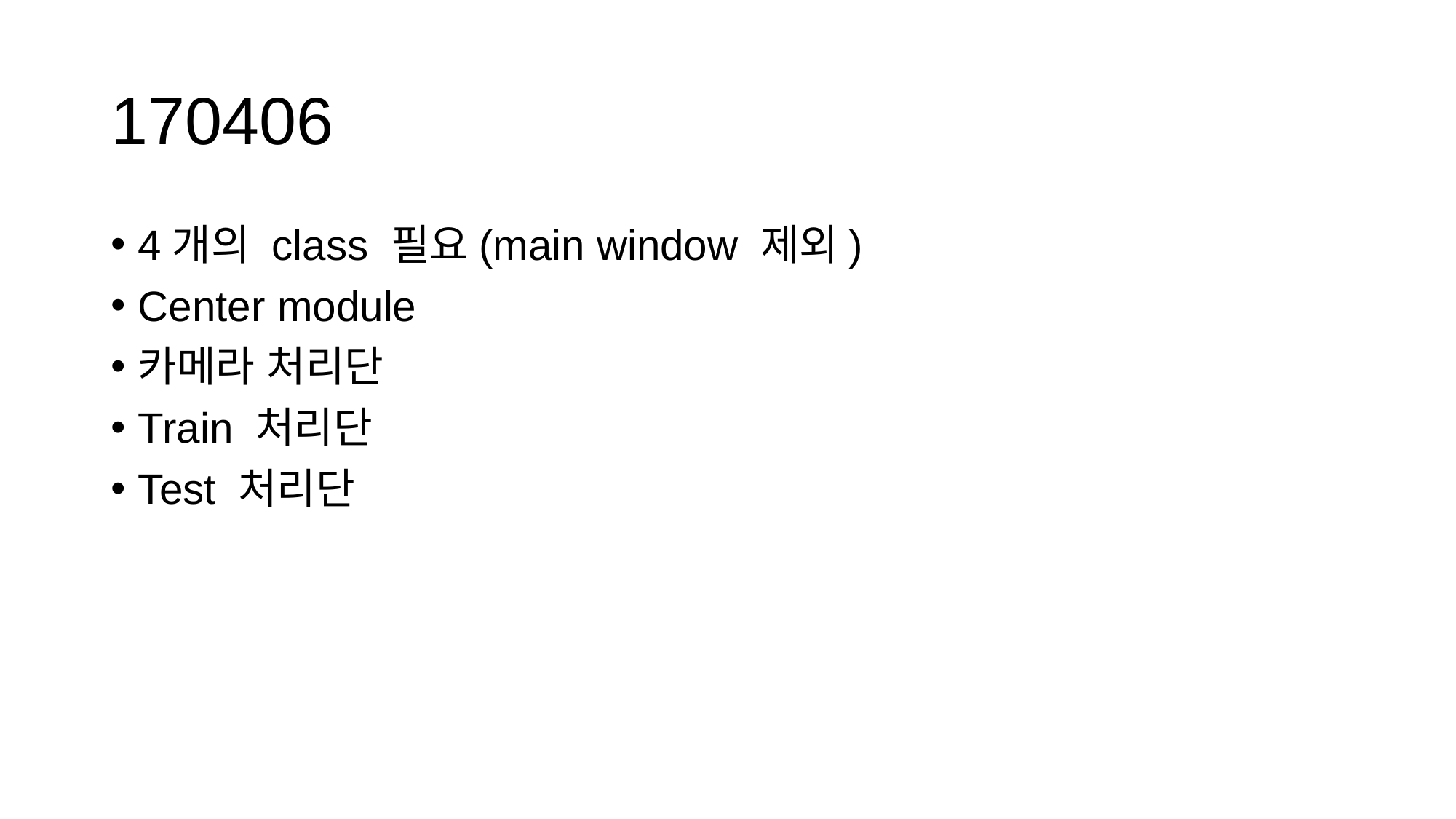

# 170406
4개의 class 필요(main window 제외)
Center module
카메라 처리단
Train 처리단
Test 처리단